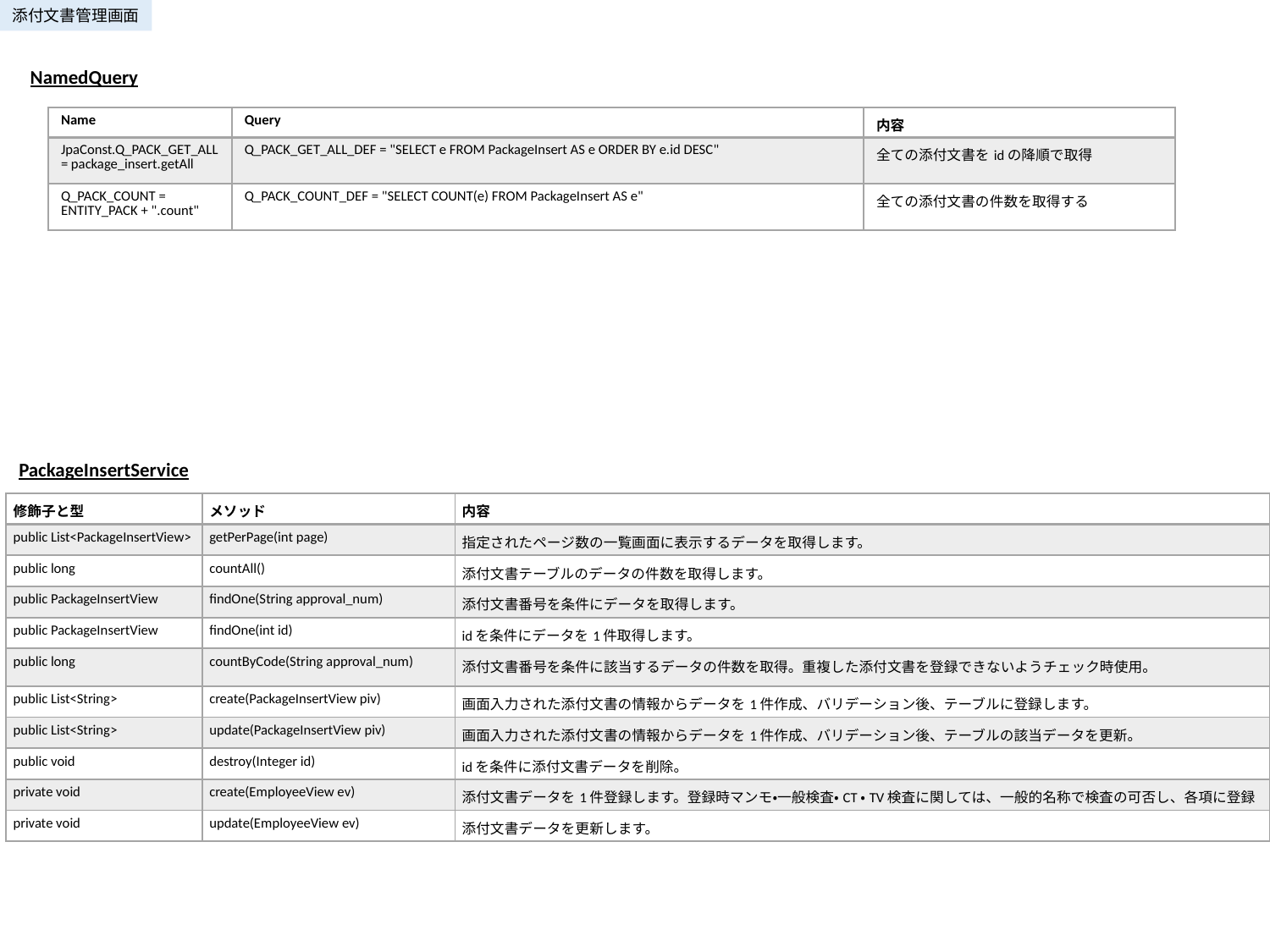

添付文書管理画面
NamedQuery
| Name | Query | 内容 |
| --- | --- | --- |
| JpaConst.Q\_PACK\_GET\_ALL = package\_insert.getAll | Q\_PACK\_GET\_ALL\_DEF = "SELECT e FROM PackageInsert AS e ORDER BY e.id DESC" | 全ての添付文書をidの降順で取得 |
| Q\_PACK\_COUNT = ENTITY\_PACK + ".count" | Q\_PACK\_COUNT\_DEF = "SELECT COUNT(e) FROM PackageInsert AS e" | 全ての添付文書の件数を取得する |
PackageInsertService
| 修飾子と型 | メソッド | 内容 |
| --- | --- | --- |
| public List<PackageInsertView> | getPerPage(int page) | 指定されたページ数の一覧画面に表示するデータを取得します。 |
| public long | countAll() | 添付文書テーブルのデータの件数を取得します。 |
| public PackageInsertView | findOne(String approval\_num) | 添付文書番号を条件にデータを取得します。 |
| public PackageInsertView | findOne(int id) | idを条件にデータを1件取得します。 |
| public long | countByCode(String approval\_num) | 添付文書番号を条件に該当するデータの件数を取得。重複した添付文書を登録できないようチェック時使用。 |
| public List<String> | create(PackageInsertView piv) | 画面入力された添付文書の情報からデータを1件作成、バリデーション後、テーブルに登録します。 |
| public List<String> | update(PackageInsertView piv) | 画面入力された添付文書の情報からデータを1件作成、バリデーション後、テーブルの該当データを更新。 |
| public void | destroy(Integer id) | idを条件に添付文書データを削除。 |
| private void | create(EmployeeView ev) | 添付文書データを1件登録します。登録時マンモ・一般検査・CT・TV検査に関しては、一般的名称で検査の可否し、各項に登録 |
| private void | update(EmployeeView ev) | 添付文書データを更新します。 |